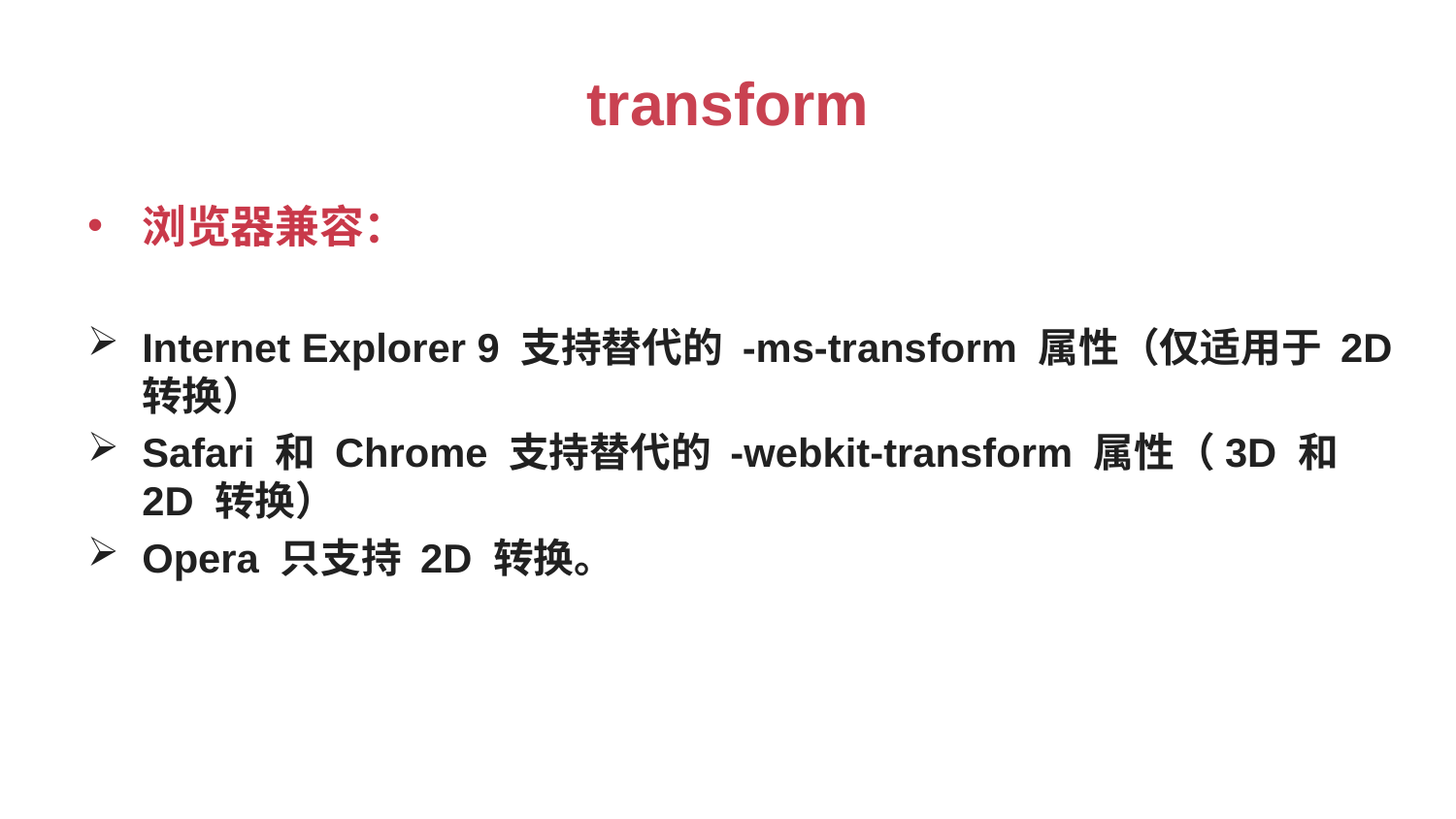

# transform
浏览器兼容：

Internet Explorer 9 支持替代的 -ms-transform 属性（仅适用于 2D 转换）
Safari 和 Chrome 支持替代的 -webkit-transform 属性（3D 和 2D 转换）
Opera 只支持 2D 转换。